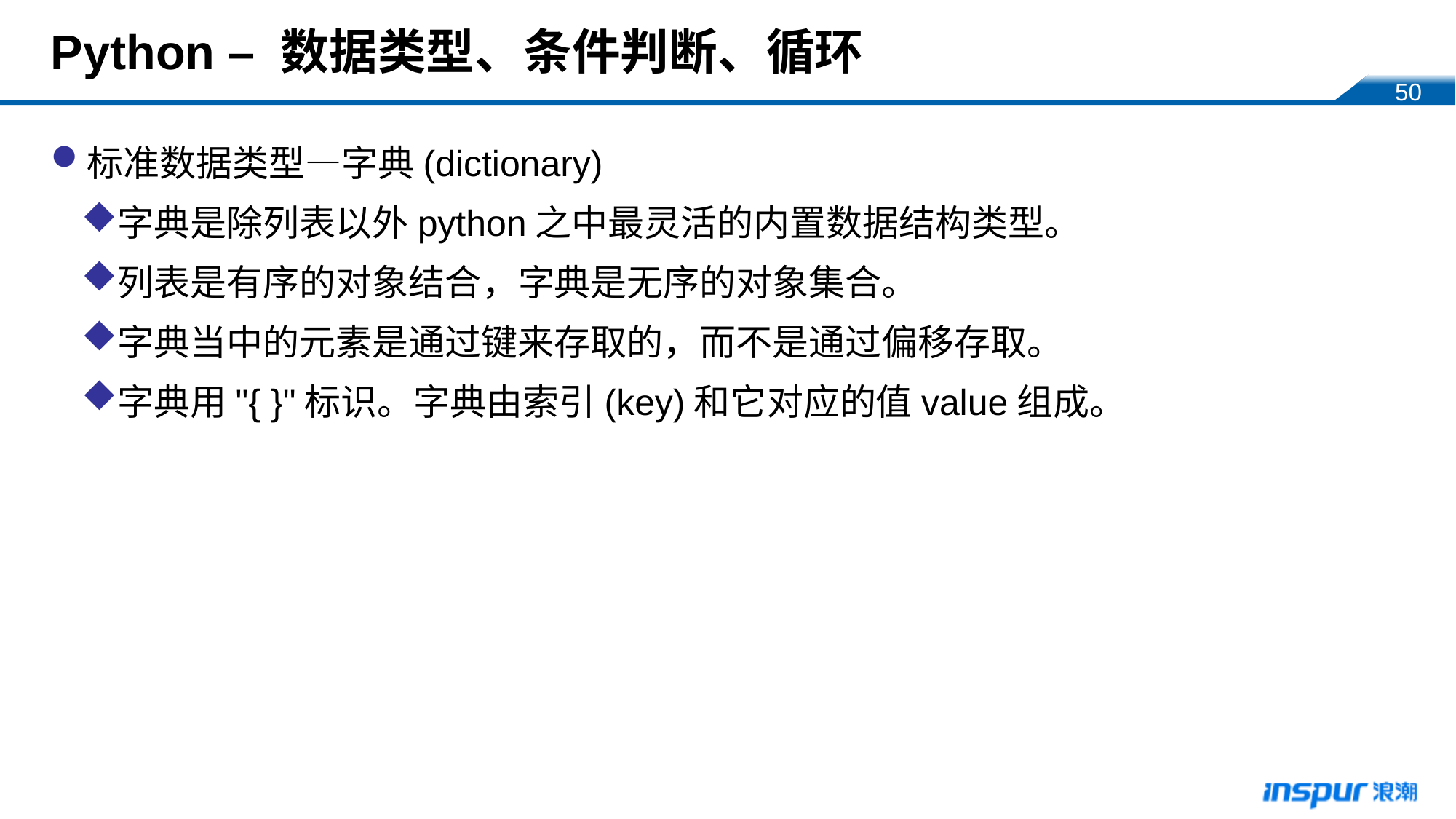

# Python – 数据类型、条件判断、循环
标准数据类型—字典(dictionary)
字典是除列表以外python之中最灵活的内置数据结构类型。
列表是有序的对象结合，字典是无序的对象集合。
字典当中的元素是通过键来存取的，而不是通过偏移存取。
字典用"{ }"标识。字典由索引(key)和它对应的值value组成。